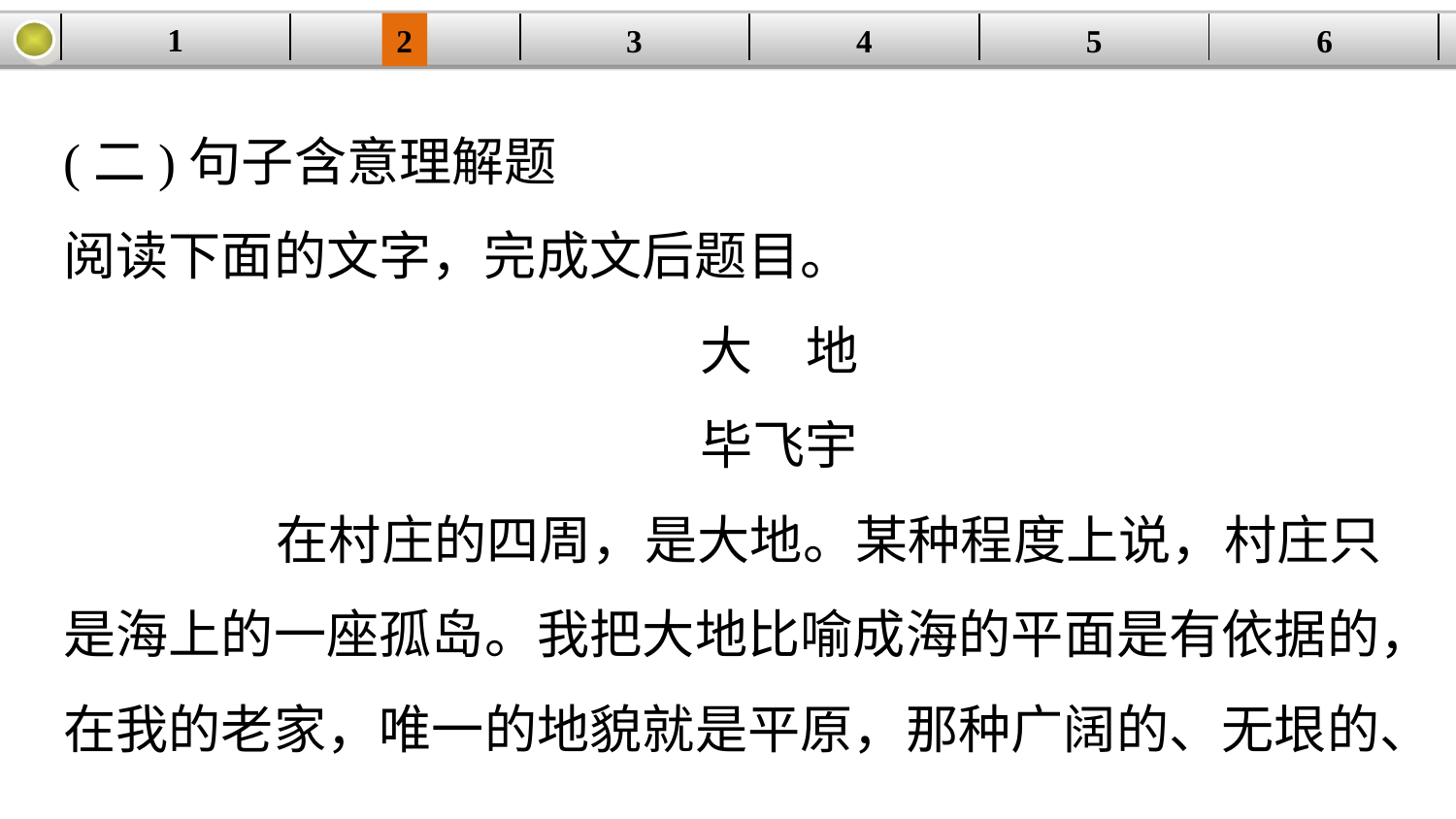

1
2
3
4
|  |  |  |  |  |  |
| --- | --- | --- | --- | --- | --- |
5
6

(二)句子含意理解题
阅读下面的文字，完成文后题目。
大　地
毕飞宇
        在村庄的四周，是大地。某种程度上说，村庄只是海上的一座孤岛。我把大地比喻成海的平面是有依据的，在我的老家，唯一的地貌就是平原，那种广阔的、无垠的、